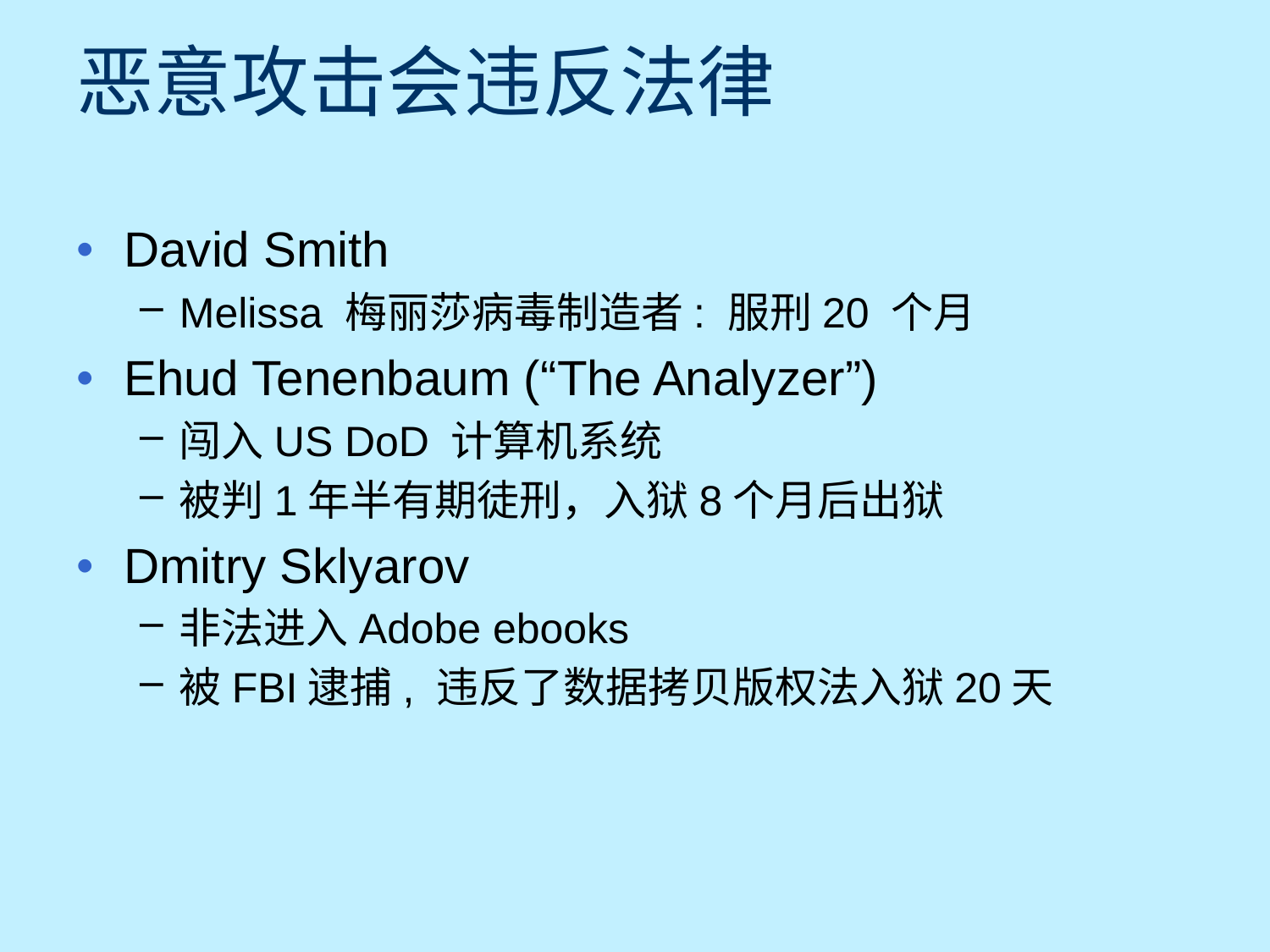

# 恶意攻击会违反法律
David Smith
Melissa 梅丽莎病毒制造者: 服刑20 个月
Ehud Tenenbaum (“The Analyzer”)
闯入US DoD 计算机系统
被判1年半有期徒刑，入狱8个月后出狱
Dmitry Sklyarov
非法进入Adobe ebooks
被FBI逮捕, 违反了数据拷贝版权法入狱20天
36